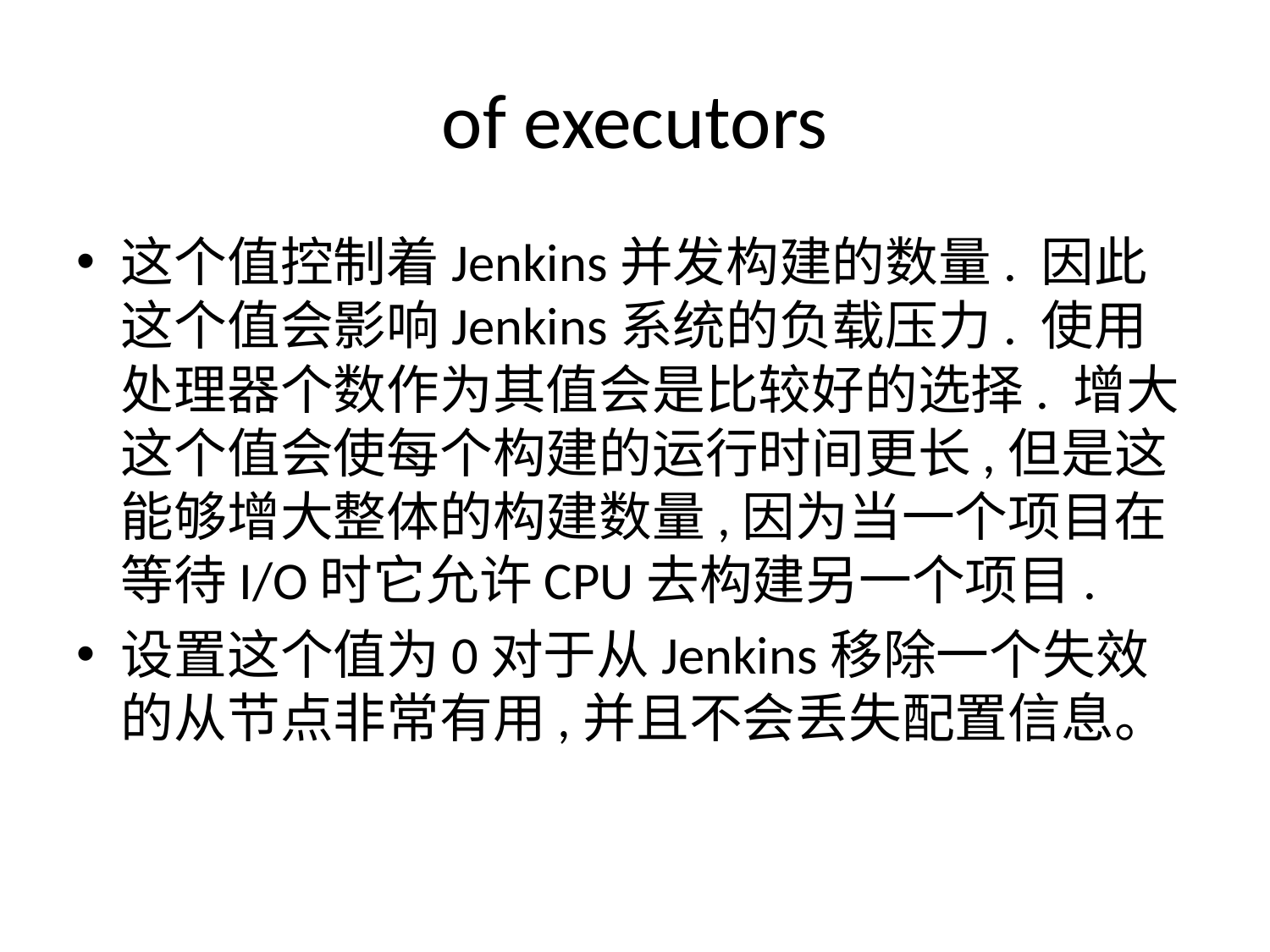

# of executors
这个值控制着Jenkins并发构建的数量. 因此这个值会影响Jenkins系统的负载压力. 使用处理器个数作为其值会是比较好的选择. 增大这个值会使每个构建的运行时间更长,但是这能够增大整体的构建数量,因为当一个项目在等待I/O时它允许CPU去构建另一个项目.
设置这个值为0对于从Jenkins移除一个失效的从节点非常有用,并且不会丢失配置信息。